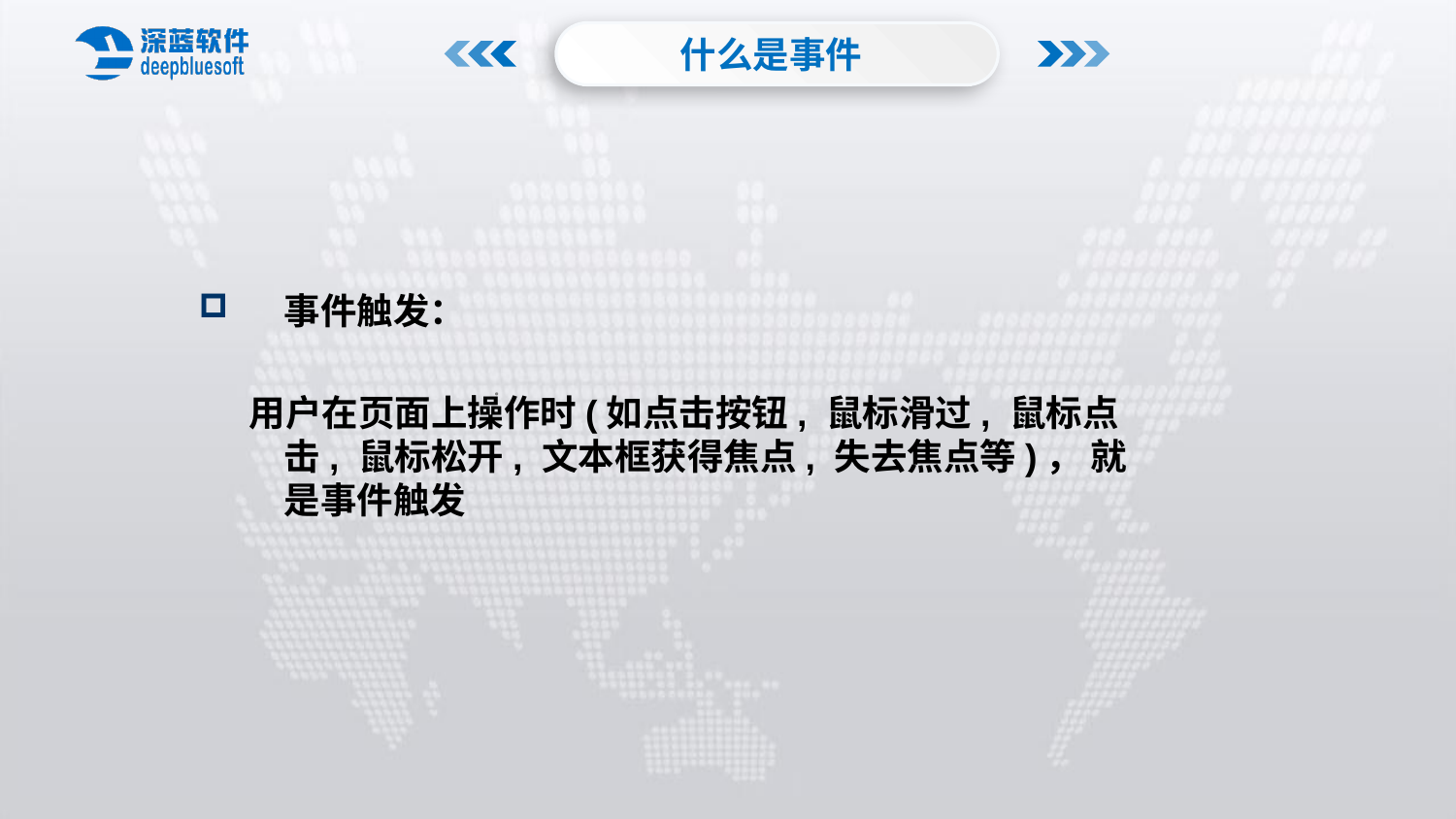

什么是事件

事件触发：

     用户在页面上操作时(如点击按钮, 鼠标滑过, 鼠标点击, 鼠标松开, 文本框获得焦点, 失去焦点等)， 就是事件触发